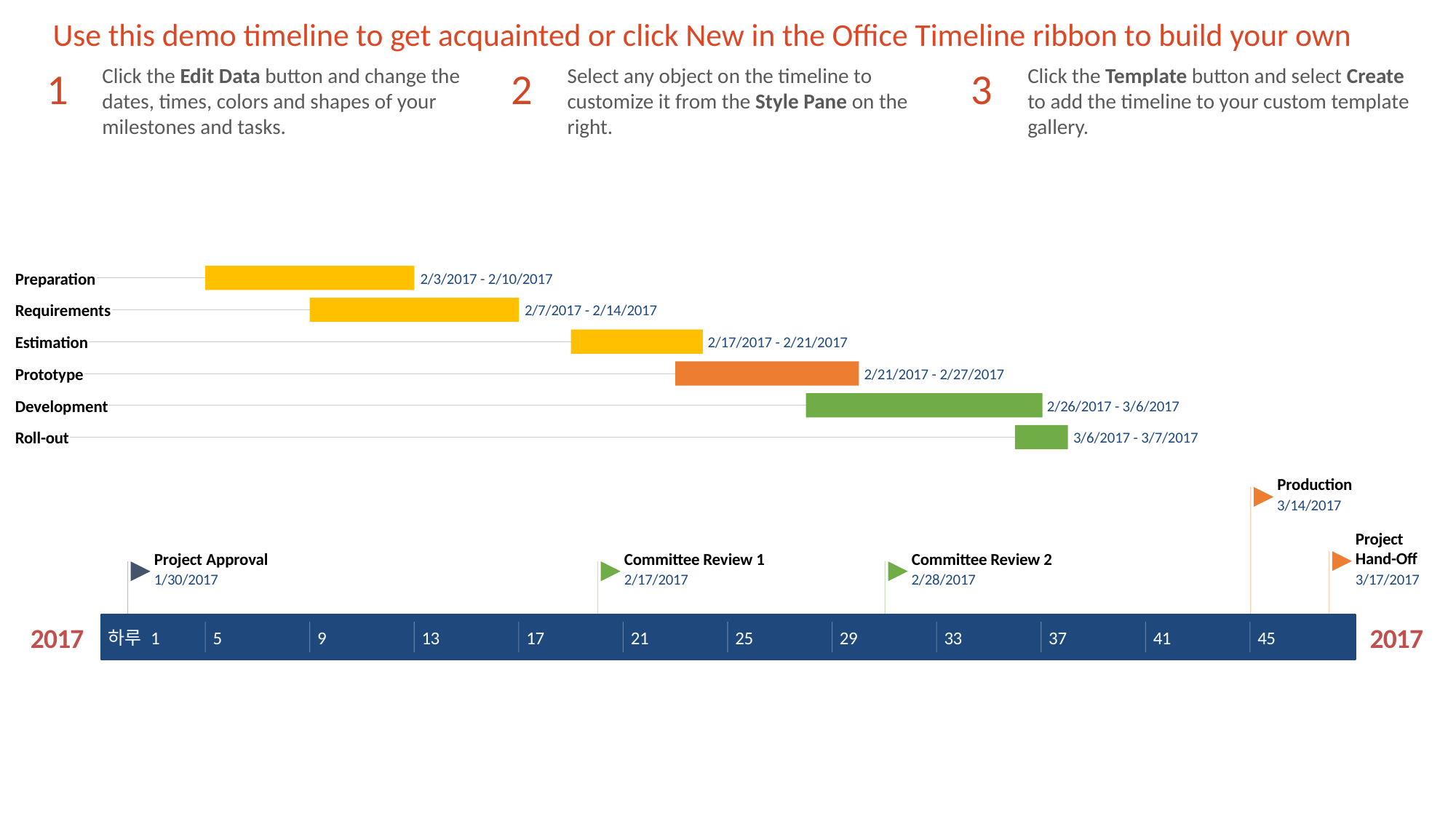

Use this demo timeline to get acquainted or click New in the Office Timeline ribbon to build your own
1
2
3
Click the Edit Data button and change the dates, times, colors and shapes of your milestones and tasks.
Select any object on the timeline to customize it from the Style Pane on the right.
Click the Template button and select Create to add the timeline to your custom template gallery.
8 일

Preparation
2/3/2017 - 2/10/2017

8 일

Requirements
2/7/2017 - 2/14/2017

5 일

Estimation
2/17/2017 - 2/21/2017

7 일

Prototype
2/21/2017 - 2/27/2017

9 일

Development
2/26/2017 - 3/6/2017

2 일

Roll-out
3/6/2017 - 3/7/2017

Production

3/14/2017
Project Hand-Off
Project Approval
Committee Review 1
Committee Review 2

1/30/2017
2/17/2017
2/28/2017
3/17/2017

2017
2017
하루 1
5
9
13
17
21
25
29
33
37
41
45

오늘